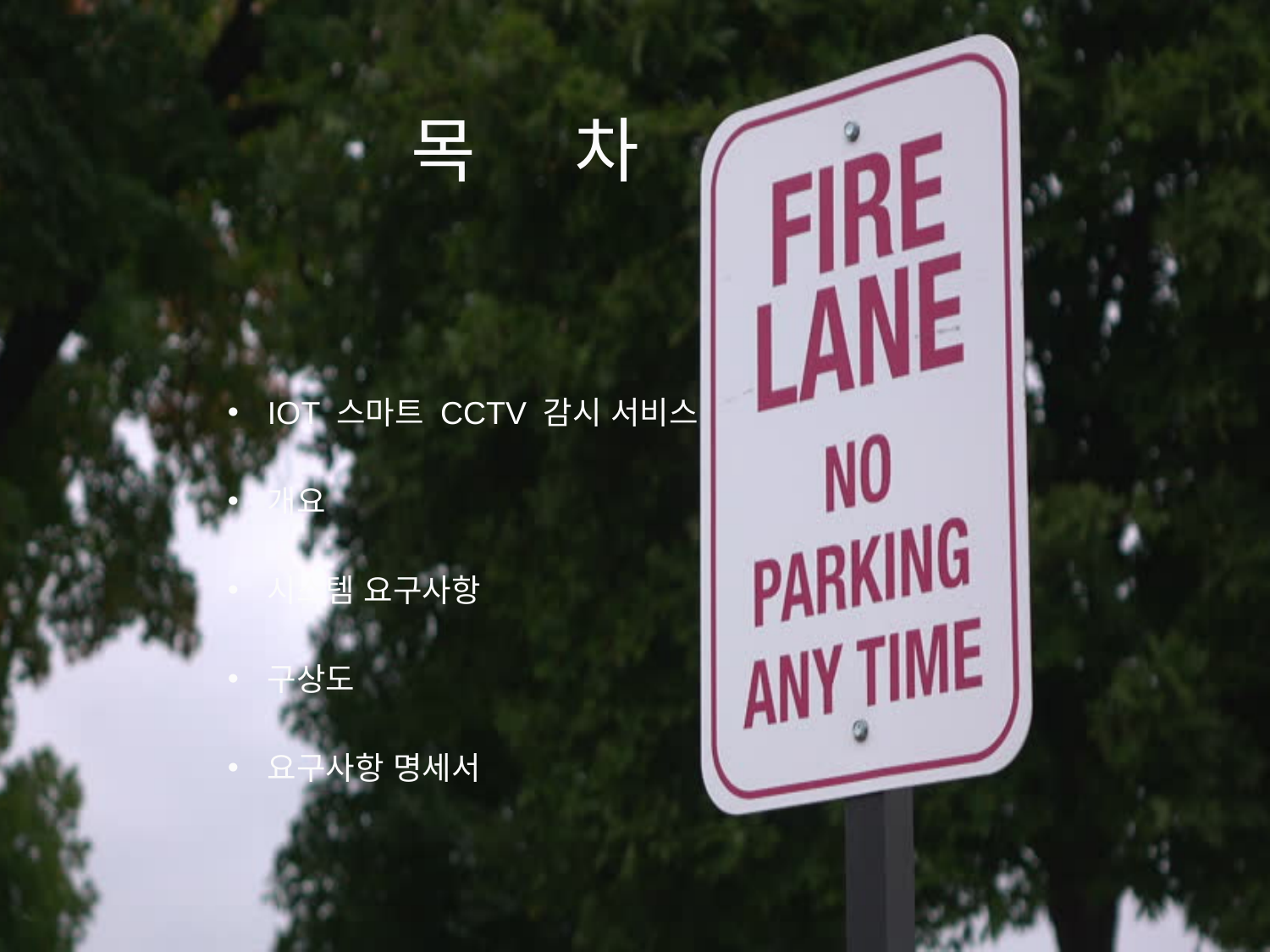

# 목     차
IOT 스마트 CCTV 감시 서비스

개요

시스템 요구사항

구상도

요구사항 명세서